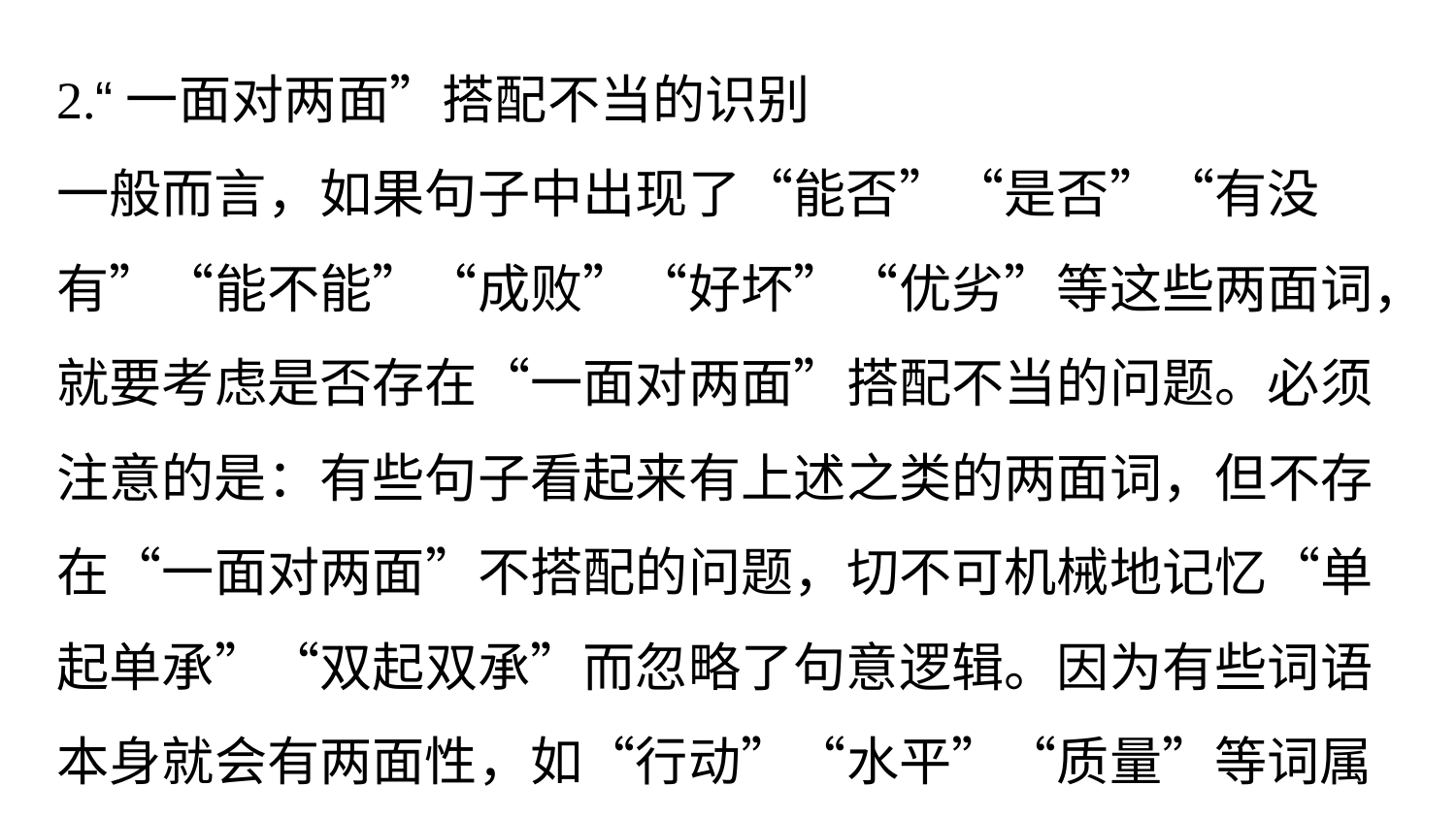

2.“一面对两面”搭配不当的识别
一般而言，如果句子中出现了“能否”“是否”“有没有”“能不能”“成败”“好坏”“优劣”等这些两面词，就要考虑是否存在“一面对两面”搭配不当的问题。必须注意的是：有些句子看起来有上述之类的两面词，但不存在“一面对两面”不搭配的问题，切不可机械地记忆“单起单承”“双起双承”而忽略了句意逻辑。因为有些词语本身就会有两面性，如“行动”“水平”“质量”等词属